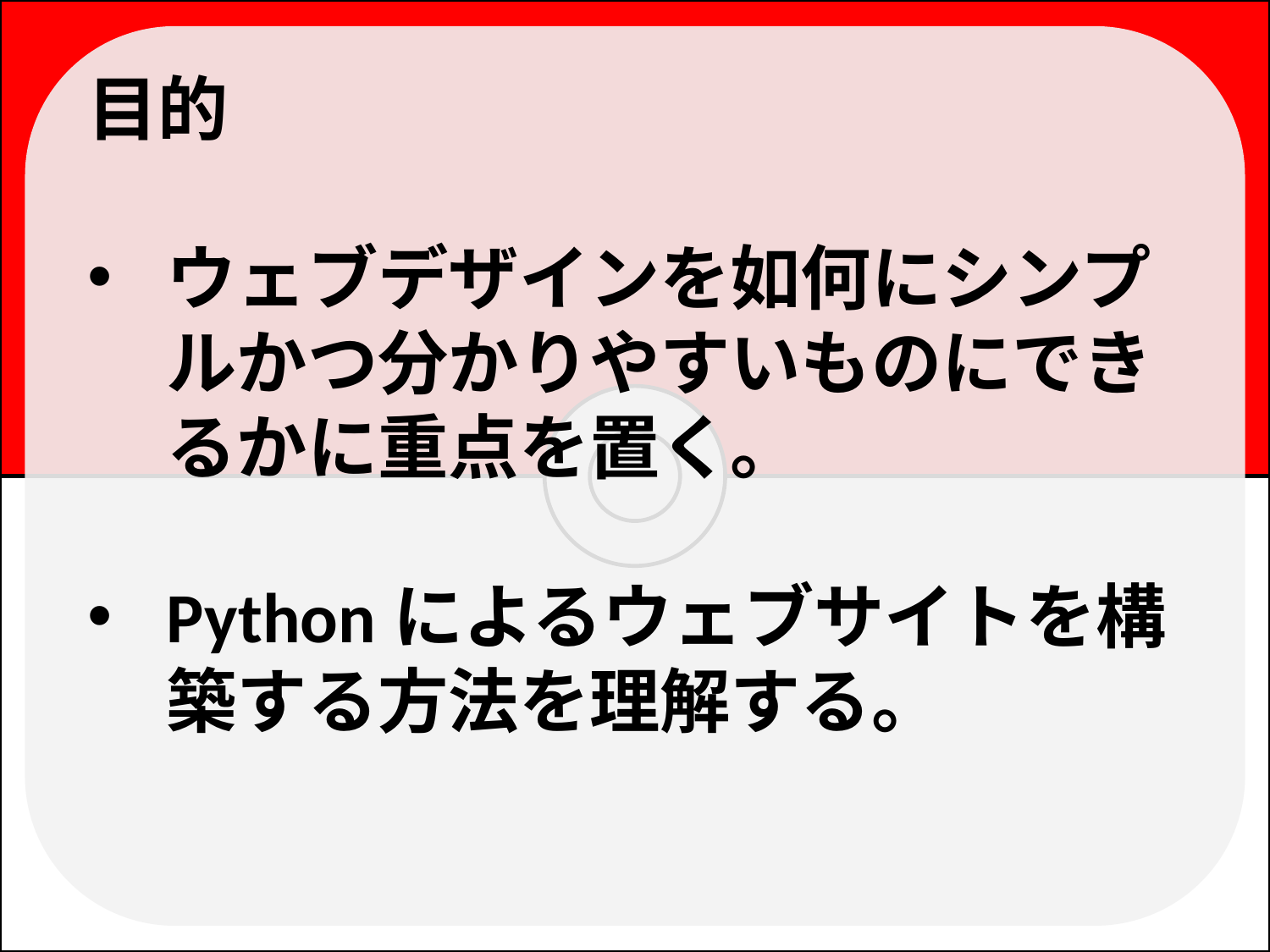

目的

ウェブデザインを如何にシンプルかつ分かりやすいものにできるかに重点を置く。

Pythonによるウェブサイトを構築する方法を理解する。